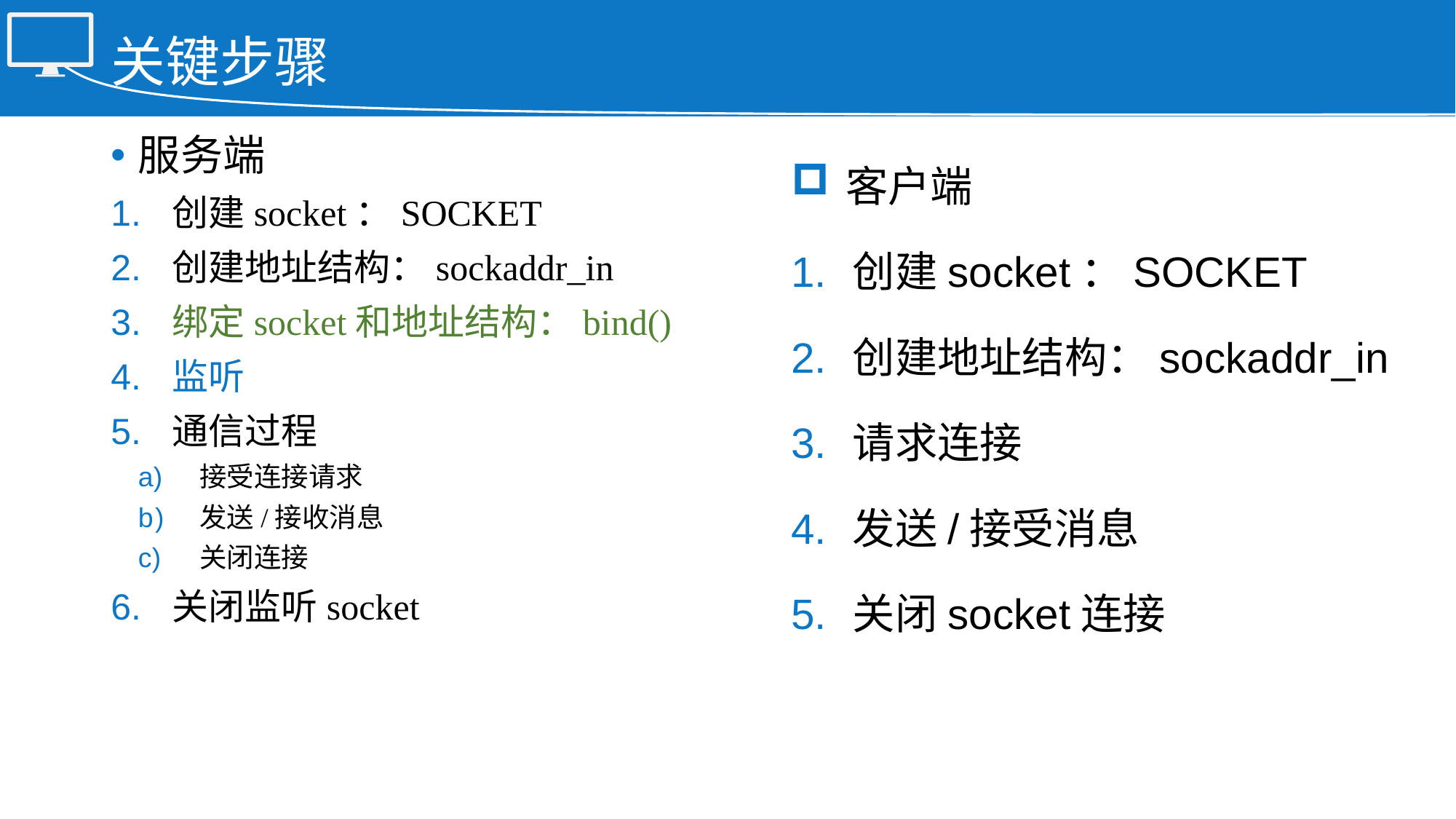

# 关键步骤
服务端
创建socket：SOCKET
创建地址结构：sockaddr_in
绑定socket和地址结构：bind()
监听
通信过程
接受连接请求
发送/接收消息
关闭连接
关闭监听socket
客户端
创建socket：SOCKET
创建地址结构：sockaddr_in
请求连接
发送/接受消息
关闭socket连接